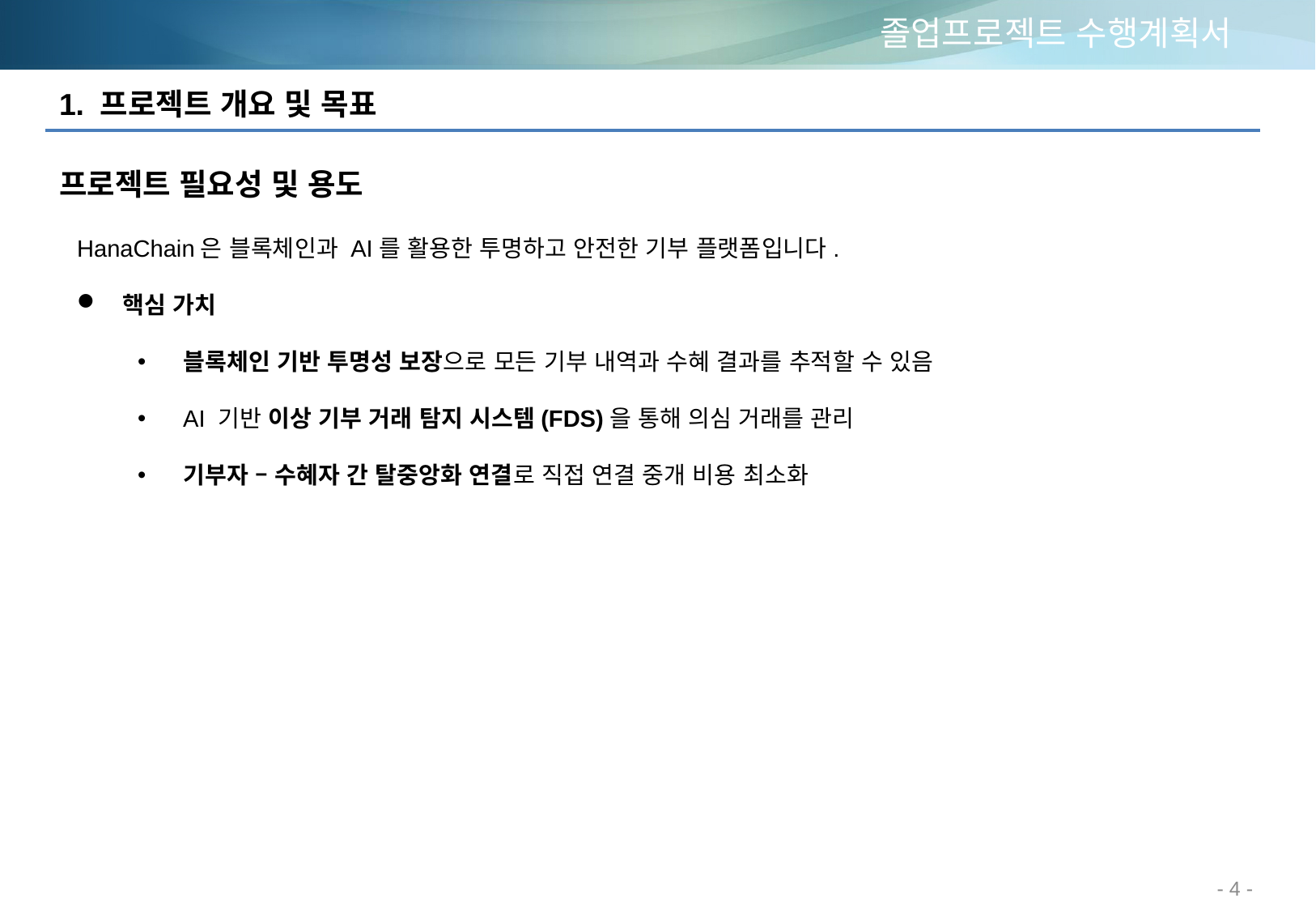

# 졸업프로젝트 수행계획서
1. 프로젝트 개요 및 목표
프로젝트 필요성 및 용도
HanaChain은 블록체인과 AI를 활용한 투명하고 안전한 기부 플랫폼입니다.
핵심 가치
블록체인 기반 투명성 보장으로 모든 기부 내역과 수혜 결과를 추적할 수 있음
AI 기반 이상 기부 거래 탐지 시스템(FDS)을 통해 의심 거래를 관리
기부자 – 수혜자 간 탈중앙화 연결로 직접 연결 중개 비용 최소화